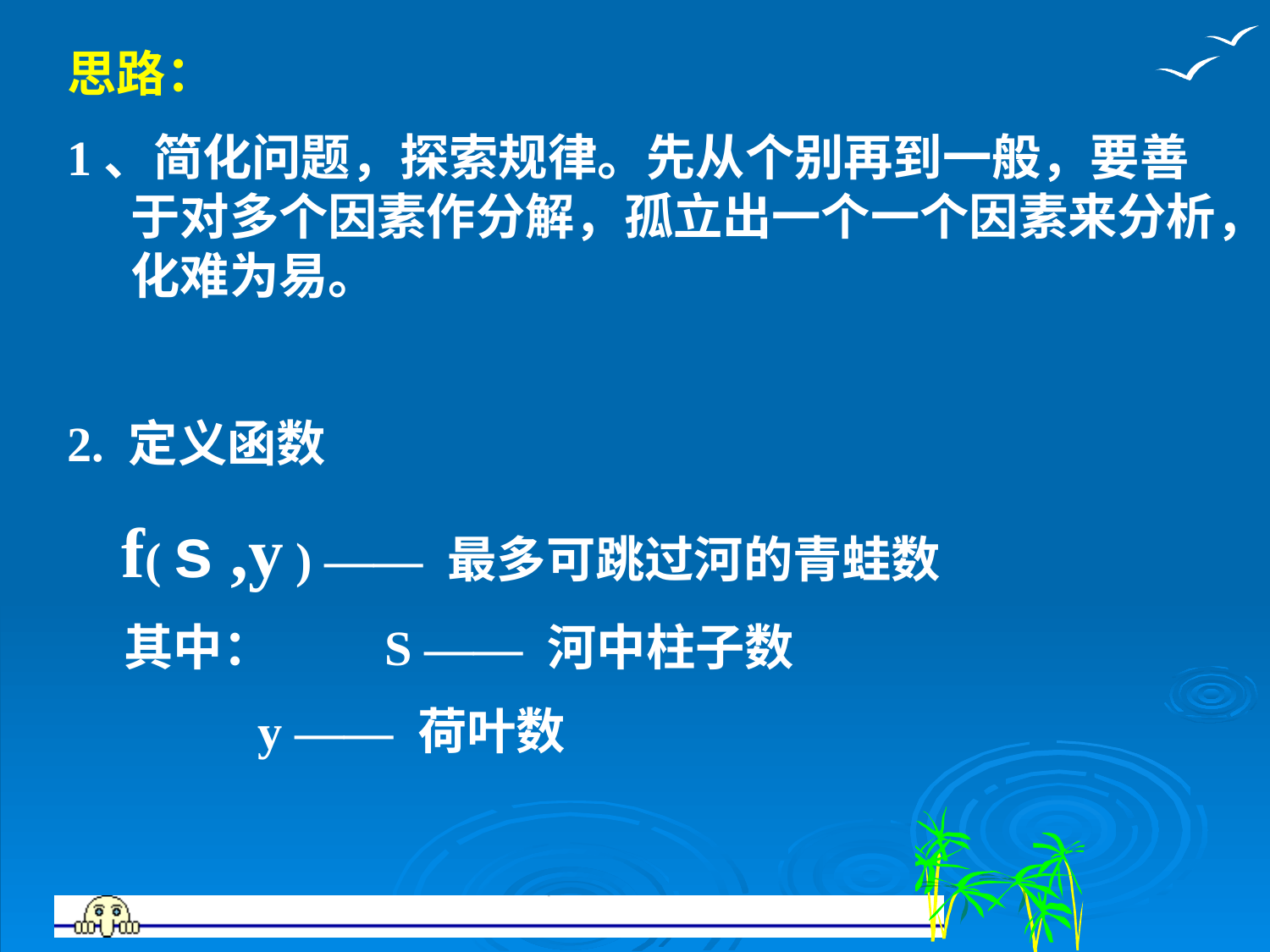

思路：
1、简化问题，探索规律。先从个别再到一般，要善于对多个因素作分解，孤立出一个一个因素来分析，化难为易。

2. 定义函数
    f( s ,y ) —— 最多可跳过河的青蛙数
    其中：	S —— 河中柱子数
           	y —— 荷叶数